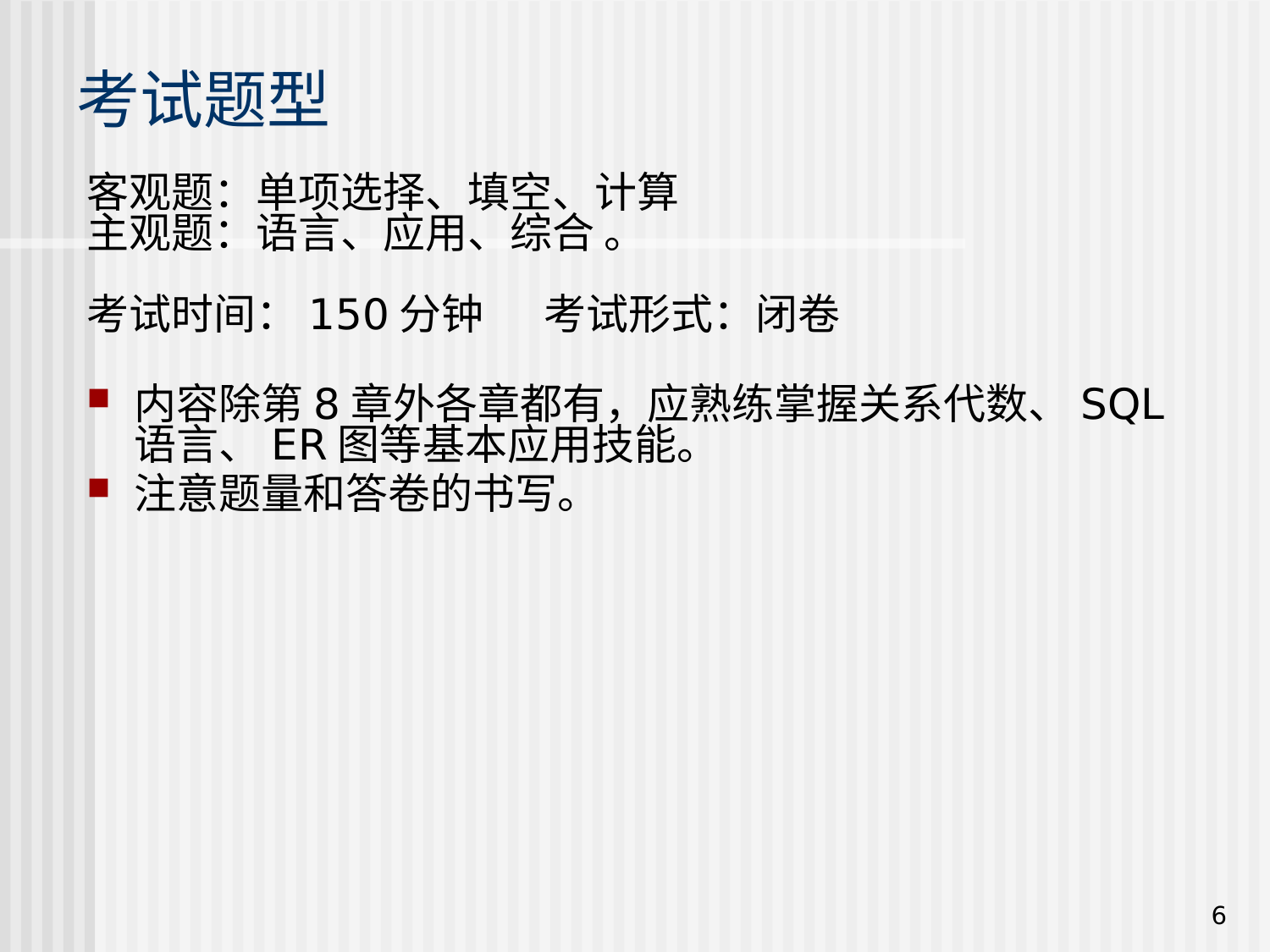

# 考试题型
客观题：单项选择、填空、计算
主观题：语言、应用、综合 。

考试时间：150分钟	   考试形式：闭卷

内容除第8章外各章都有，应熟练掌握关系代数、SQL语言、ER图等基本应用技能。
注意题量和答卷的书写。
6